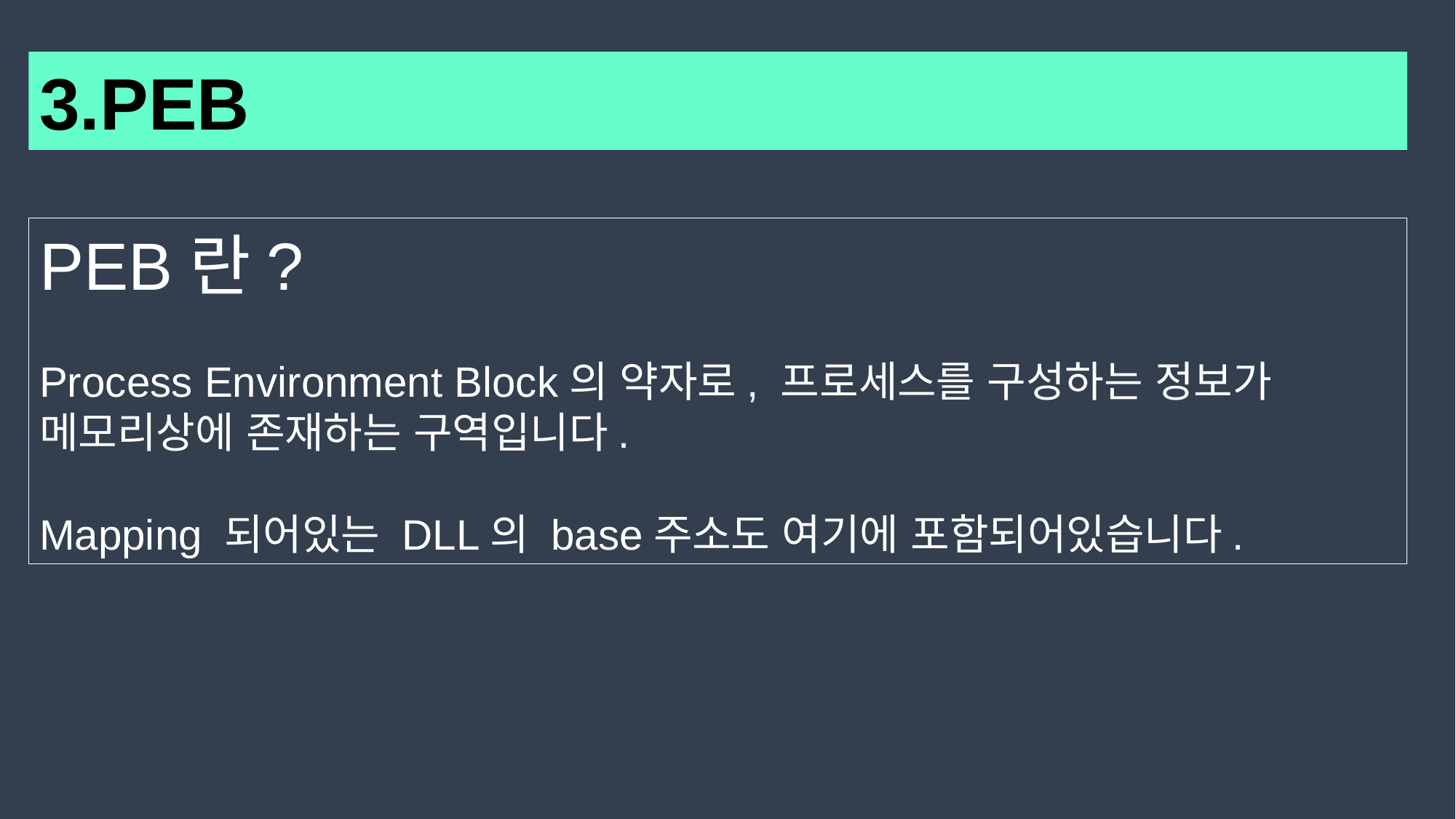

3.PEB
PEB란?

Process Environment Block의 약자로, 프로세스를 구성하는 정보가
메모리상에 존재하는 구역입니다.

Mapping 되어있는 DLL의 base주소도 여기에 포함되어있습니다.